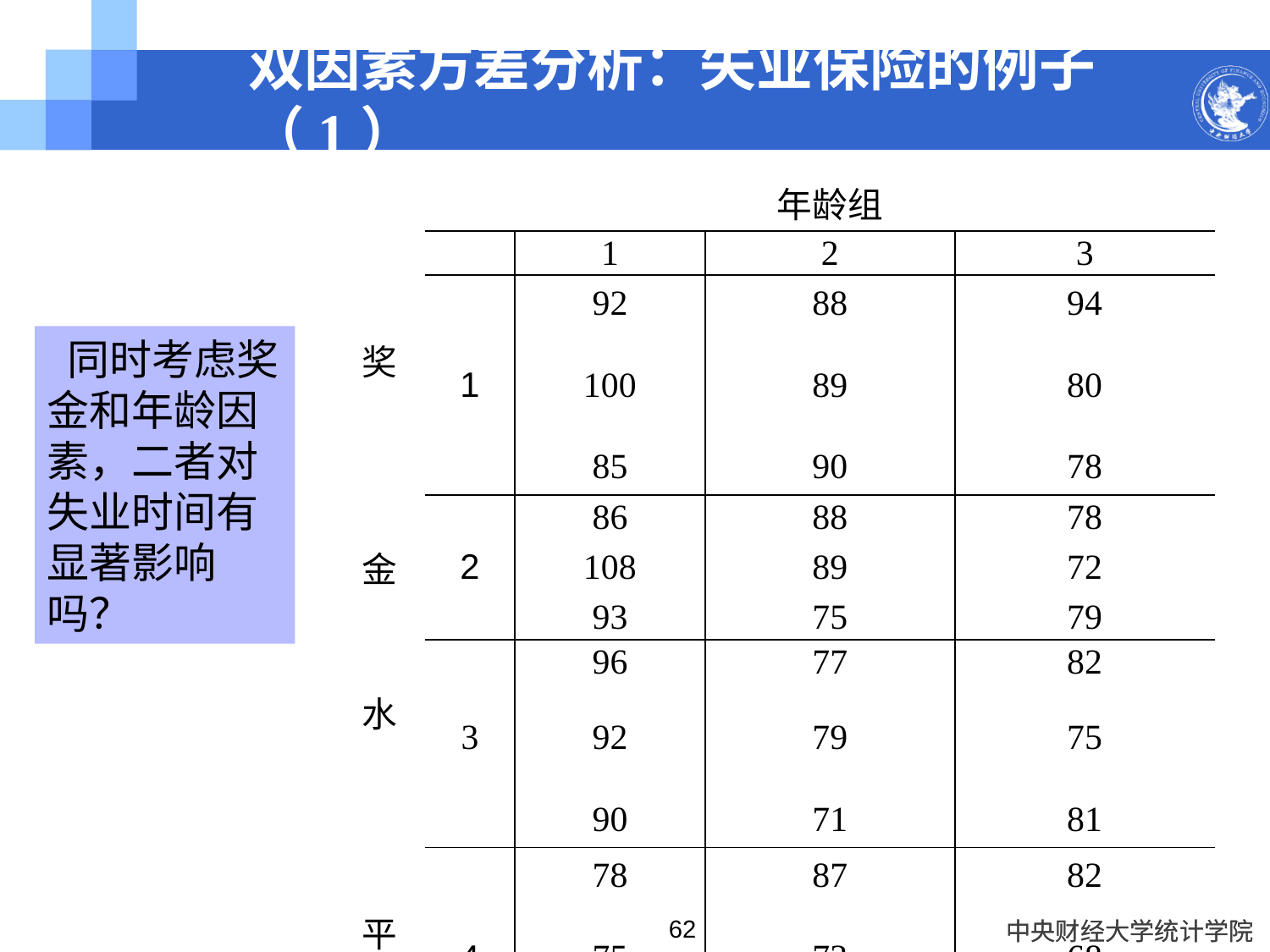

# 双因素方差分析：失业保险的例子（1）
|  |  |  | 年龄组 |  |
| --- | --- | --- | --- | --- |
|  |  | 1 | 2 | 3 |
|  |  | 92 | 88 | 94 |
| 奖 | 1 | 100 | 89 | 80 |
|  |  | 85 | 90 | 78 |
|  |  | 86 | 88 | 78 |
| 金 | 2 | 108 | 89 | 72 |
|  |  | 93 | 75 | 79 |
|  |  | 96 | 77 | 82 |
| 水 | 3 | 92 | 79 | 75 |
|  |  | 90 | 71 | 81 |
|  |  | 78 | 87 | 82 |
| 平 | 4 | 75 | 73 | 68 |
|  |  | 76 | 83 | 72 |
 同时考虑奖金和年龄因素，二者对失业时间有显著影响吗？
62